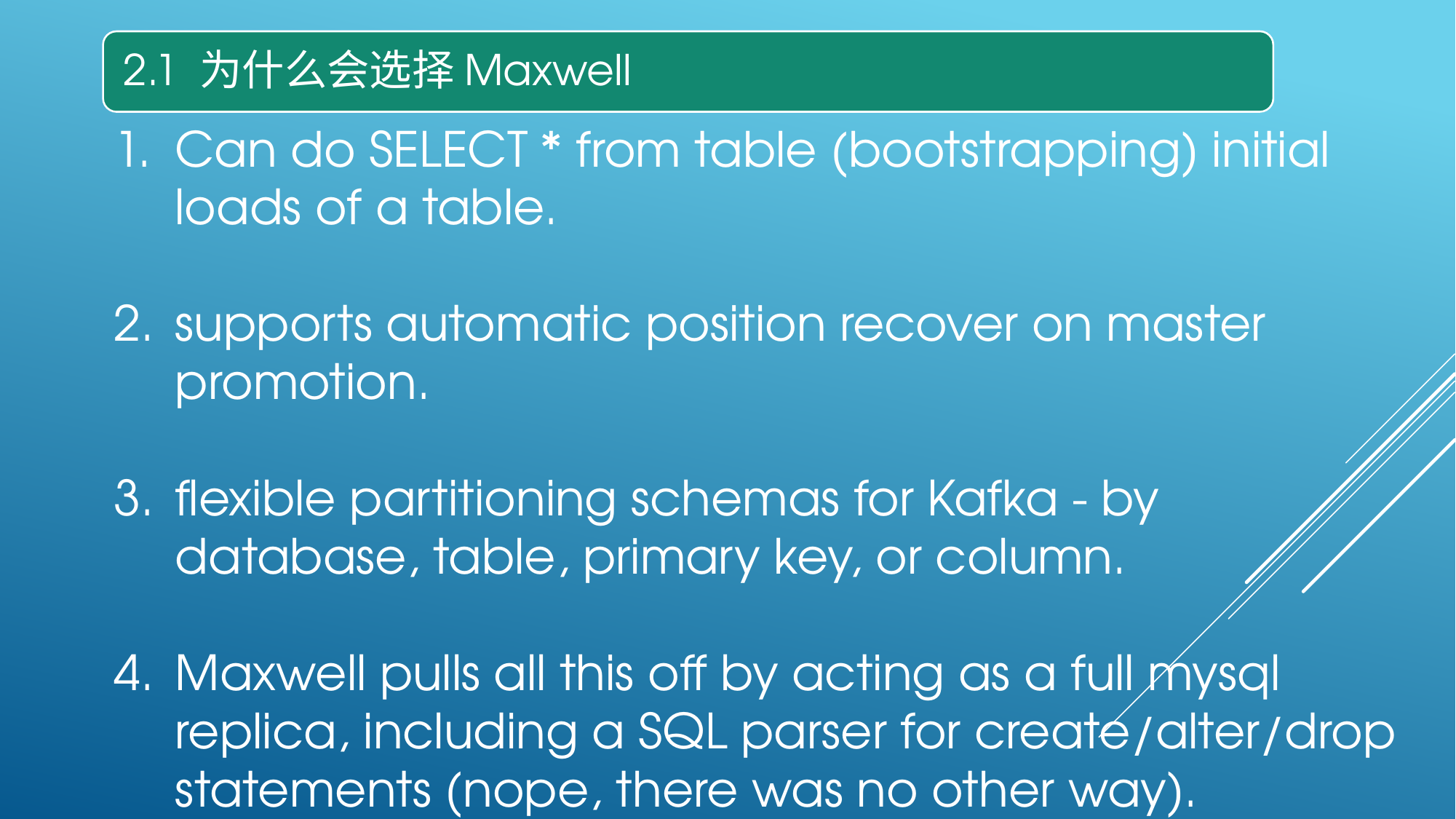

2.1 为什么会选择Maxwell
Can do SELECT * from table (bootstrapping) initial loads of a table.

supports automatic position recover on master promotion.

flexible partitioning schemas for Kafka - by database, table, primary key, or column.

Maxwell pulls all this off by acting as a full mysql replica, including a SQL parser for create/alter/drop statements (nope, there was no other way).